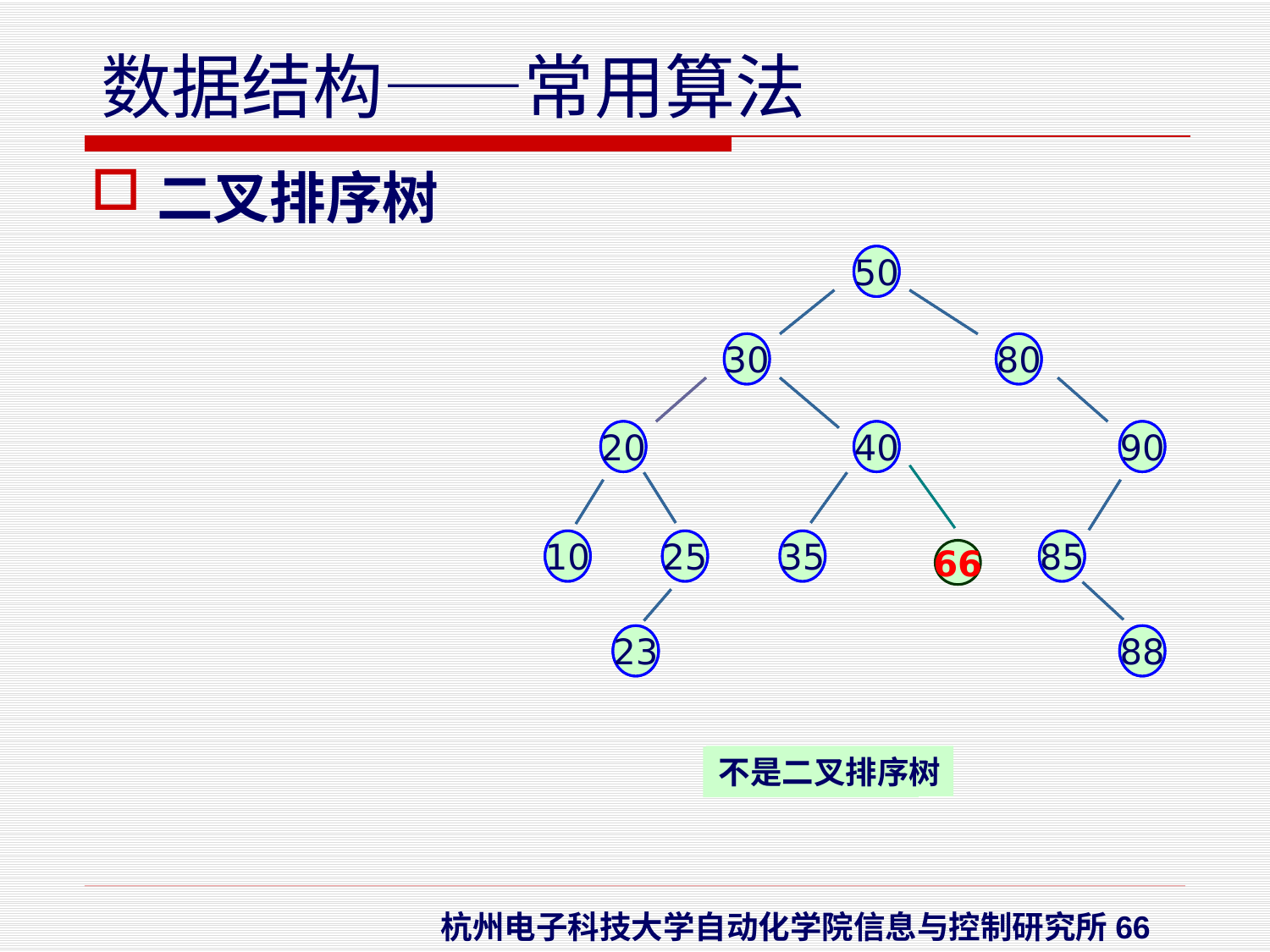

二叉排序树
50

30
80

20
40
90

10
25
35
85

23
88
50

30
80

20
40
90

10
25
35
85
66

23
88
不是二叉排序树
是二叉排序树